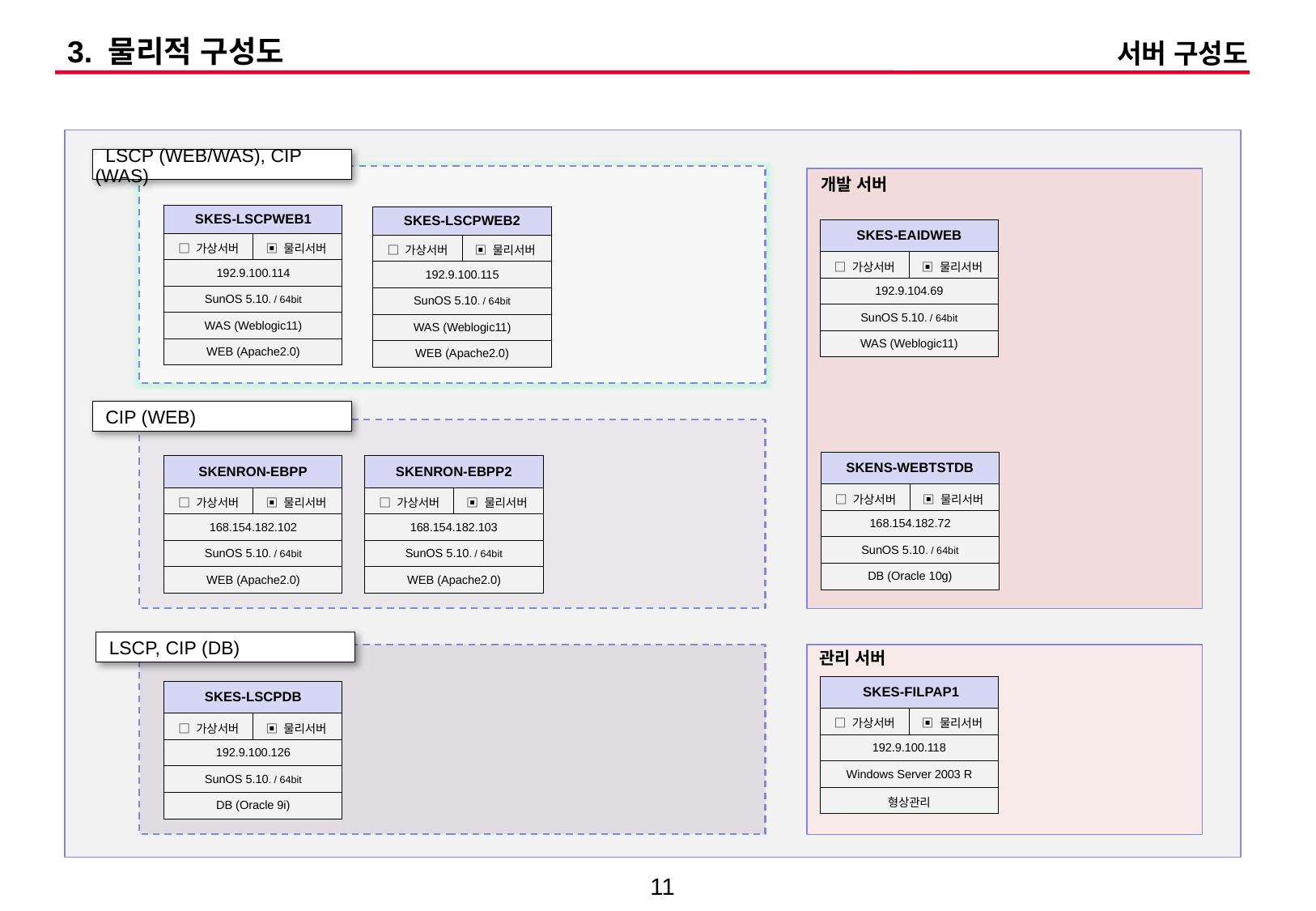

3. 물리적 구성도
서버 구성도

  LSCP (WEB/WAS), CIP (WAS)

개발 서버
| SKES-LSCPWEB1 |  |
| --- | --- |
| □ 가상서버 | ▣ 물리서버 |
| 192.9.100.114 |  |
| SunOS 5.10. / 64bit |  |
| WAS (Weblogic11) |  |
| WEB (Apache2.0) |  |
| SKES-LSCPWEB2 |  |
| --- | --- |
| □ 가상서버 | ▣ 물리서버 |
| 192.9.100.115 |  |
| SunOS 5.10. / 64bit |  |
| WAS (Weblogic11) |  |
| WEB (Apache2.0) |  |
| SKES-EAIDWEB |  |
| --- | --- |
| □ 가상서버 | ▣ 물리서버 |
| 192.9.104.69 |  |
| SunOS 5.10. / 64bit |  |
| WAS (Weblogic11) |  |
  CIP (WEB)

| SKENS-WEBTSTDB |  |
| --- | --- |
| □ 가상서버 | ▣ 물리서버 |
| 168.154.182.72 |  |
| SunOS 5.10. / 64bit |  |
| DB (Oracle 10g) |  |
| SKENRON-EBPP |  |
| --- | --- |
| □ 가상서버 | ▣ 물리서버 |
| 168.154.182.102 |  |
| SunOS 5.10. / 64bit |  |
| WEB (Apache2.0) |  |
| SKENRON-EBPP2 |  |
| --- | --- |
| □ 가상서버 | ▣ 물리서버 |
| 168.154.182.103 |  |
| SunOS 5.10. / 64bit |  |
| WEB (Apache2.0) |  |
  LSCP, CIP (DB)

관리 서버
| SKES-FILPAP1 |  |
| --- | --- |
| □ 가상서버 | ▣ 물리서버 |
| 192.9.100.118 |  |
| Windows Server 2003 R |  |
| 형상관리 |  |
| SKES-LSCPDB |  |
| --- | --- |
| □ 가상서버 | ▣ 물리서버 |
| 192.9.100.126 |  |
| SunOS 5.10. / 64bit |  |
| DB (Oracle 9i) |  |